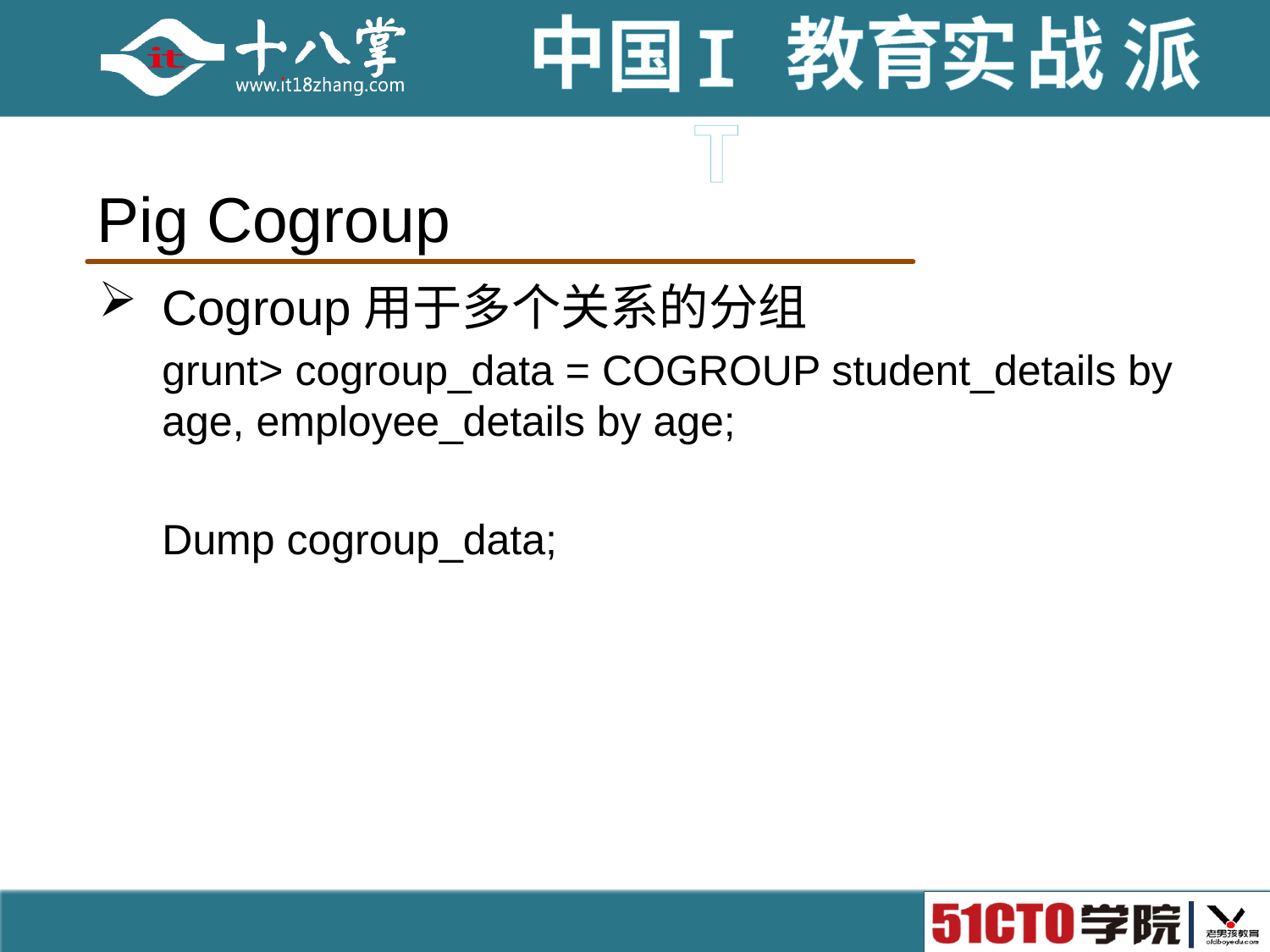

# Pig Cogroup
Cogroup用于多个关系的分组
grunt> cogroup_data = COGROUP student_details by age, employee_details by age;

Dump cogroup_data;